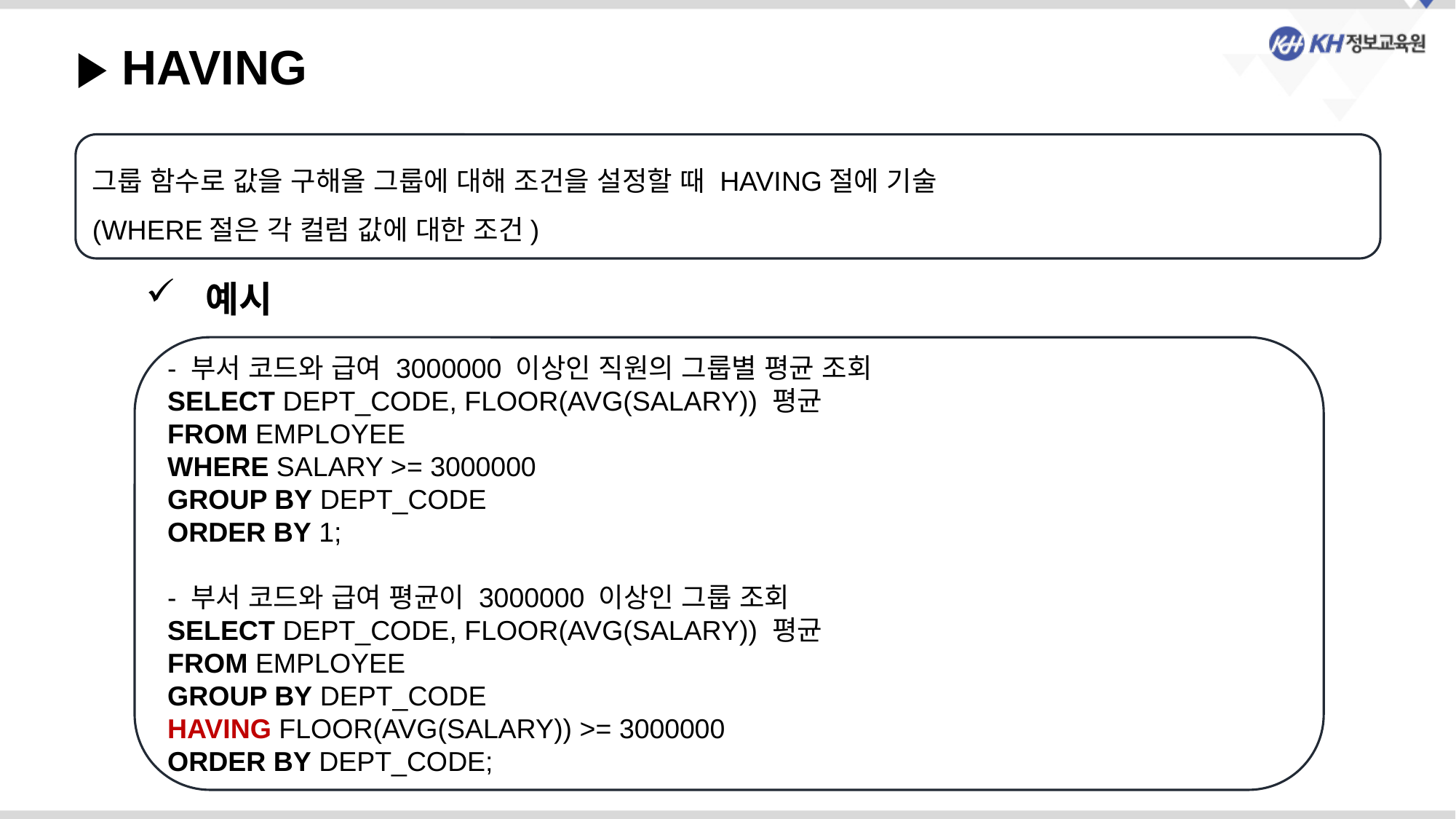

▶ HAVING
그룹 함수로 값을 구해올 그룹에 대해 조건을 설정할 때 HAVING절에 기술
(WHERE절은 각 컬럼 값에 대한 조건)
 예시
- 부서 코드와 급여 3000000 이상인 직원의 그룹별 평균 조회
SELECT DEPT_CODE, FLOOR(AVG(SALARY)) 평균
FROM EMPLOYEE
WHERE SALARY >= 3000000
GROUP BY DEPT_CODE
ORDER BY 1;

- 부서 코드와 급여 평균이 3000000 이상인 그룹 조회
SELECT DEPT_CODE, FLOOR(AVG(SALARY)) 평균
FROM EMPLOYEE
GROUP BY DEPT_CODE
HAVING FLOOR(AVG(SALARY)) >= 3000000
ORDER BY DEPT_CODE;